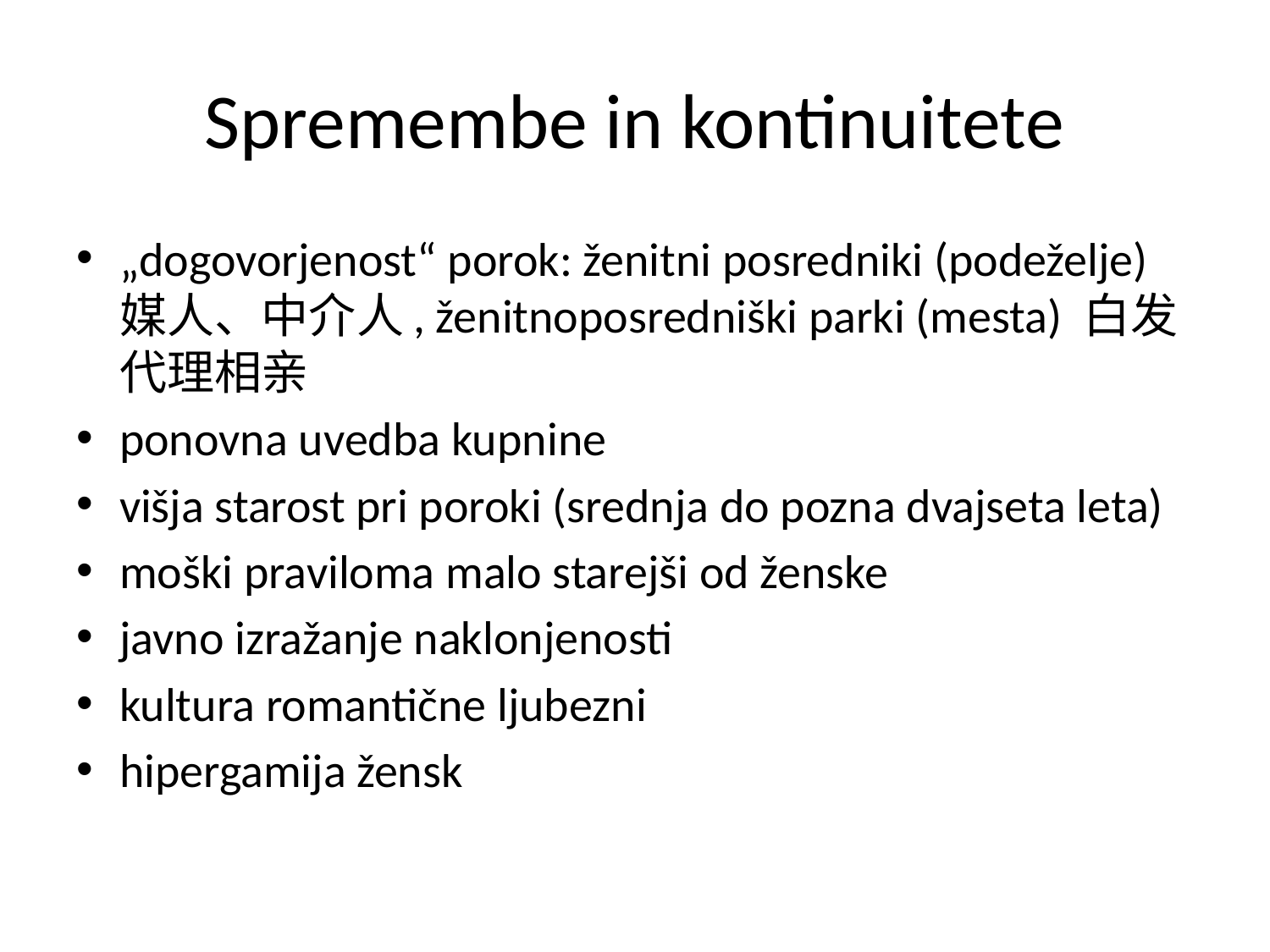

# Spremembe in kontinuitete
„dogovorjenost“ porok: ženitni posredniki (podeželje) 媒人、中介人, ženitnoposredniški parki (mesta) 白发代理相亲
ponovna uvedba kupnine
višja starost pri poroki (srednja do pozna dvajseta leta)
moški praviloma malo starejši od ženske
javno izražanje naklonjenosti
kultura romantične ljubezni
hipergamija žensk